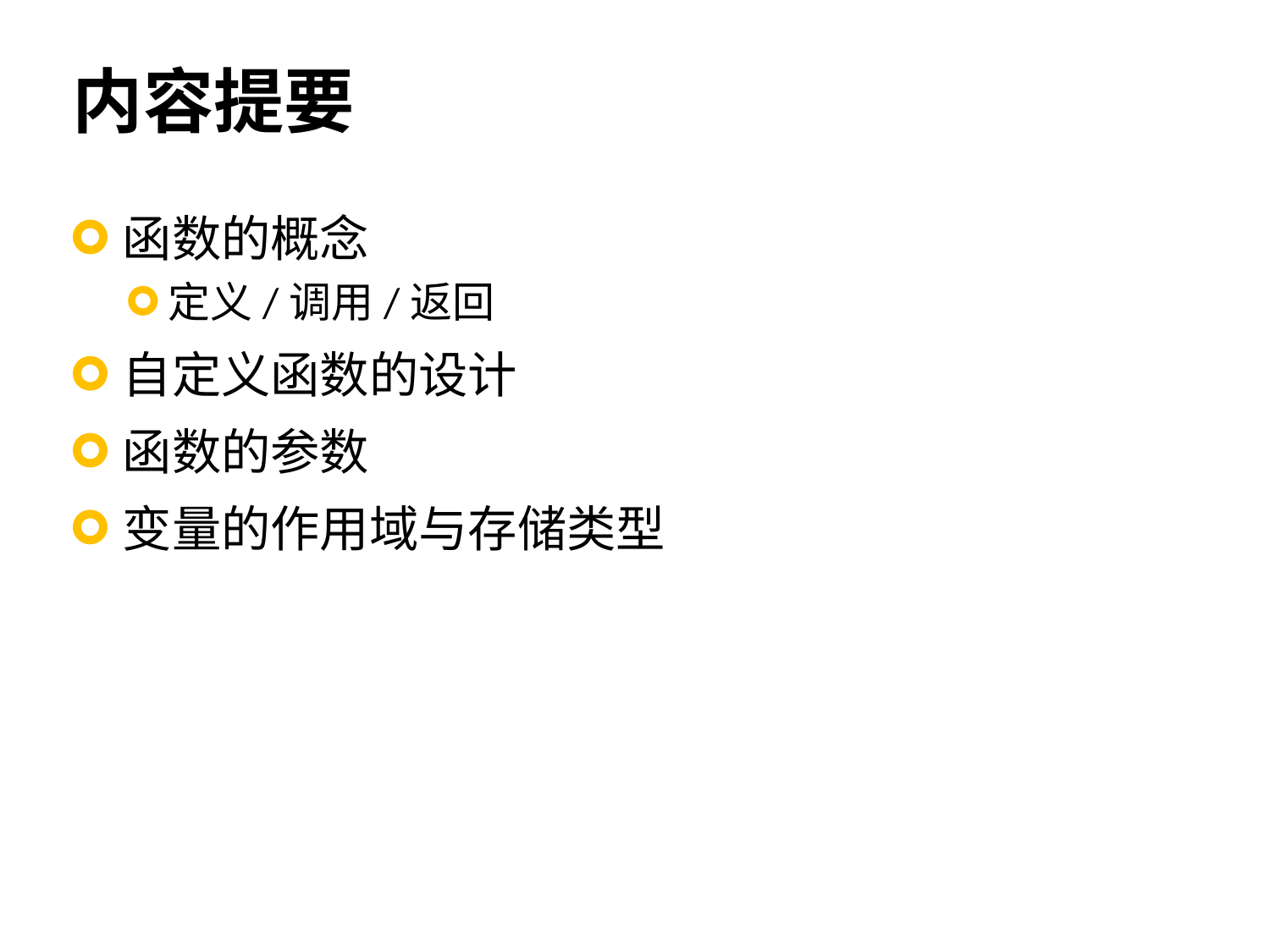

# 内容提要
函数的概念
定义/调用/返回
自定义函数的设计
函数的参数
变量的作用域与存储类型